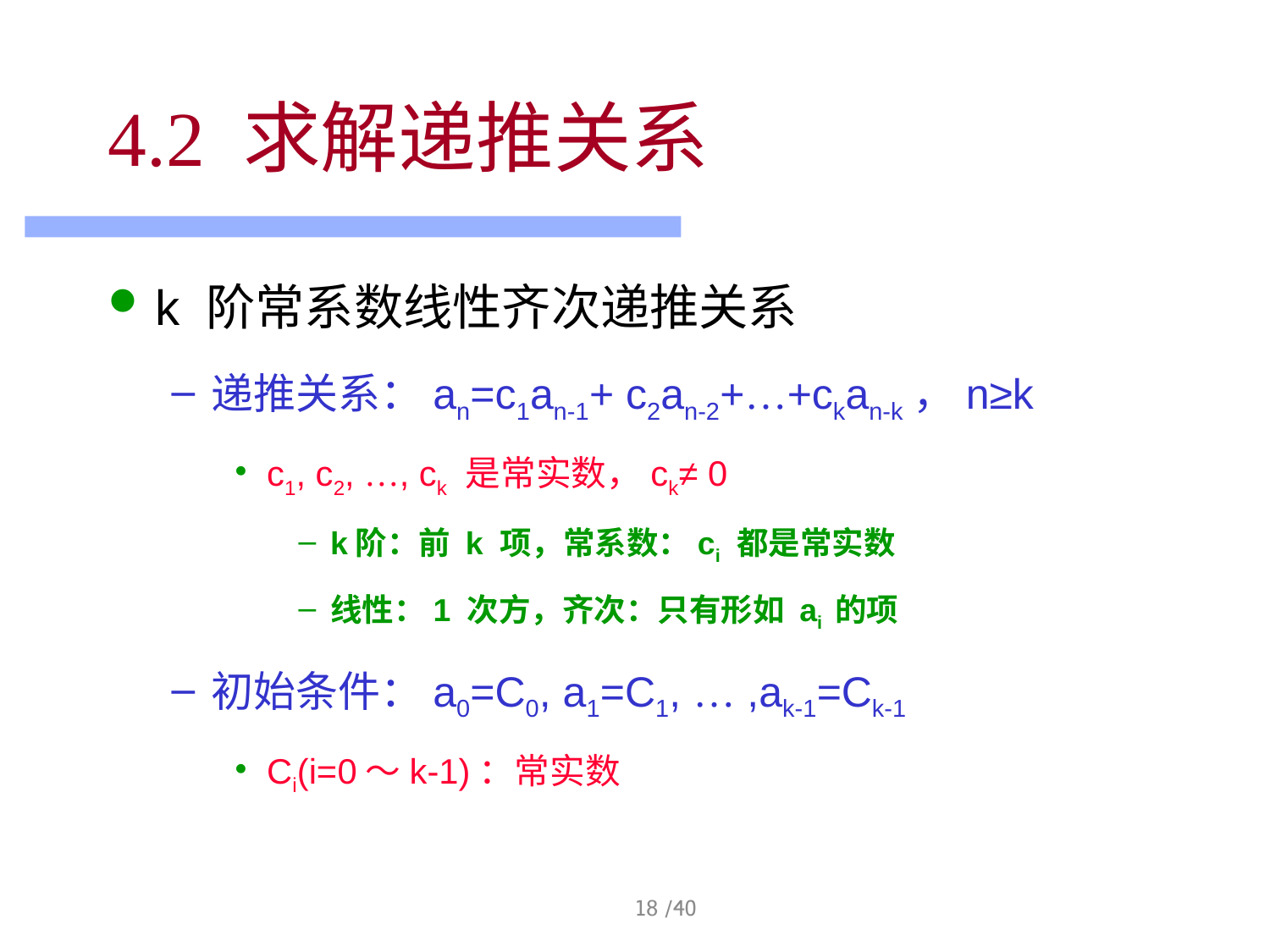

# 4.2 求解递推关系
k 阶常系数线性齐次递推关系
递推关系：an=c1an-1+ c2an-2+…+ckan-k，n≥k
c1, c2, …, ck 是常实数，ck≠ 0
k阶：前 k 项，常系数：ci 都是常实数
线性：1 次方，齐次：只有形如 ai 的项
初始条件：a0=C0, a1=C1, … ,ak-1=Ck-1
Ci(i=0～k-1)：常实数
18
/40